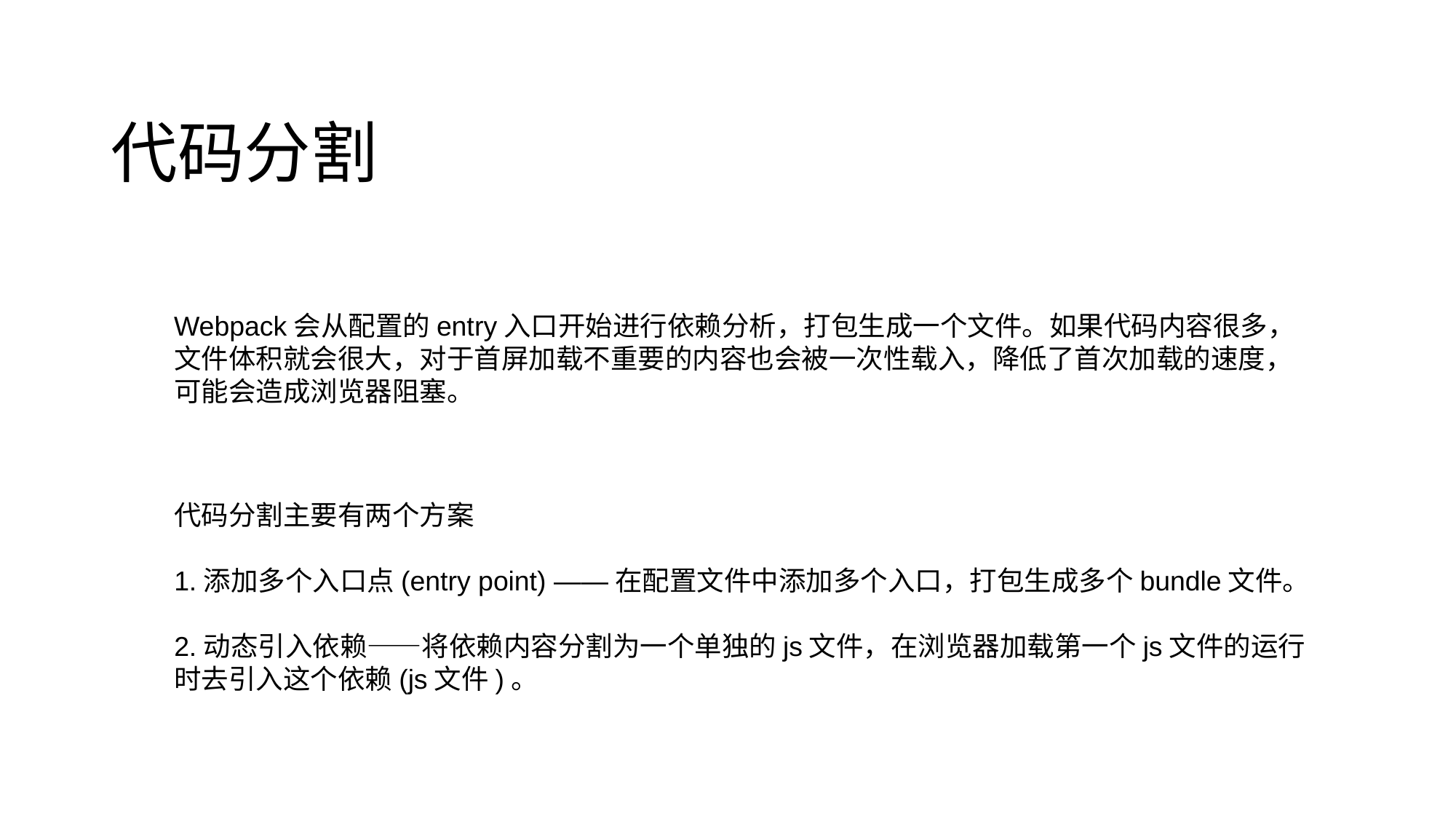

# 代码分割
Webpack会从配置的entry入口开始进行依赖分析，打包生成一个文件。如果代码内容很多，文件体积就会很大，对于首屏加载不重要的内容也会被一次性载入，降低了首次加载的速度，可能会造成浏览器阻塞。
代码分割主要有两个方案

1.添加多个入口点(entry point) ——在配置文件中添加多个入口，打包生成多个bundle文件。

2.动态引入依赖——将依赖内容分割为一个单独的js文件，在浏览器加载第一个js文件的运行时去引入这个依赖(js文件)。